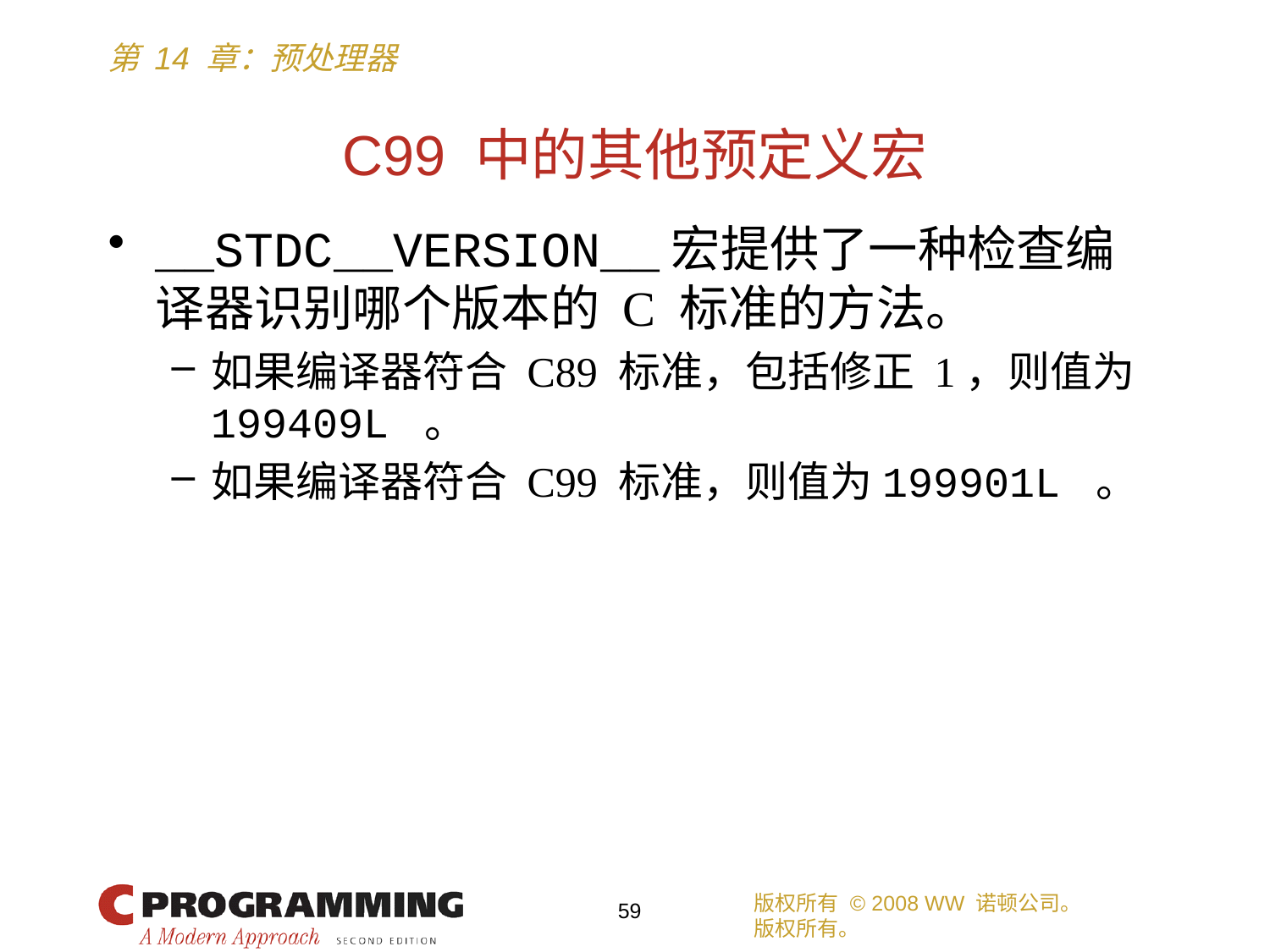

# C99 中的其他预定义宏
__STDC__VERSION__宏提供了一种检查编译器识别哪个版本的 C 标准的方法。
如果编译器符合 C89 标准，包括修正 1，则值为199409L 。
如果编译器符合 C99 标准，则值为199901L 。
版权所有 © 2008 WW 诺顿公司。
版权所有。
59